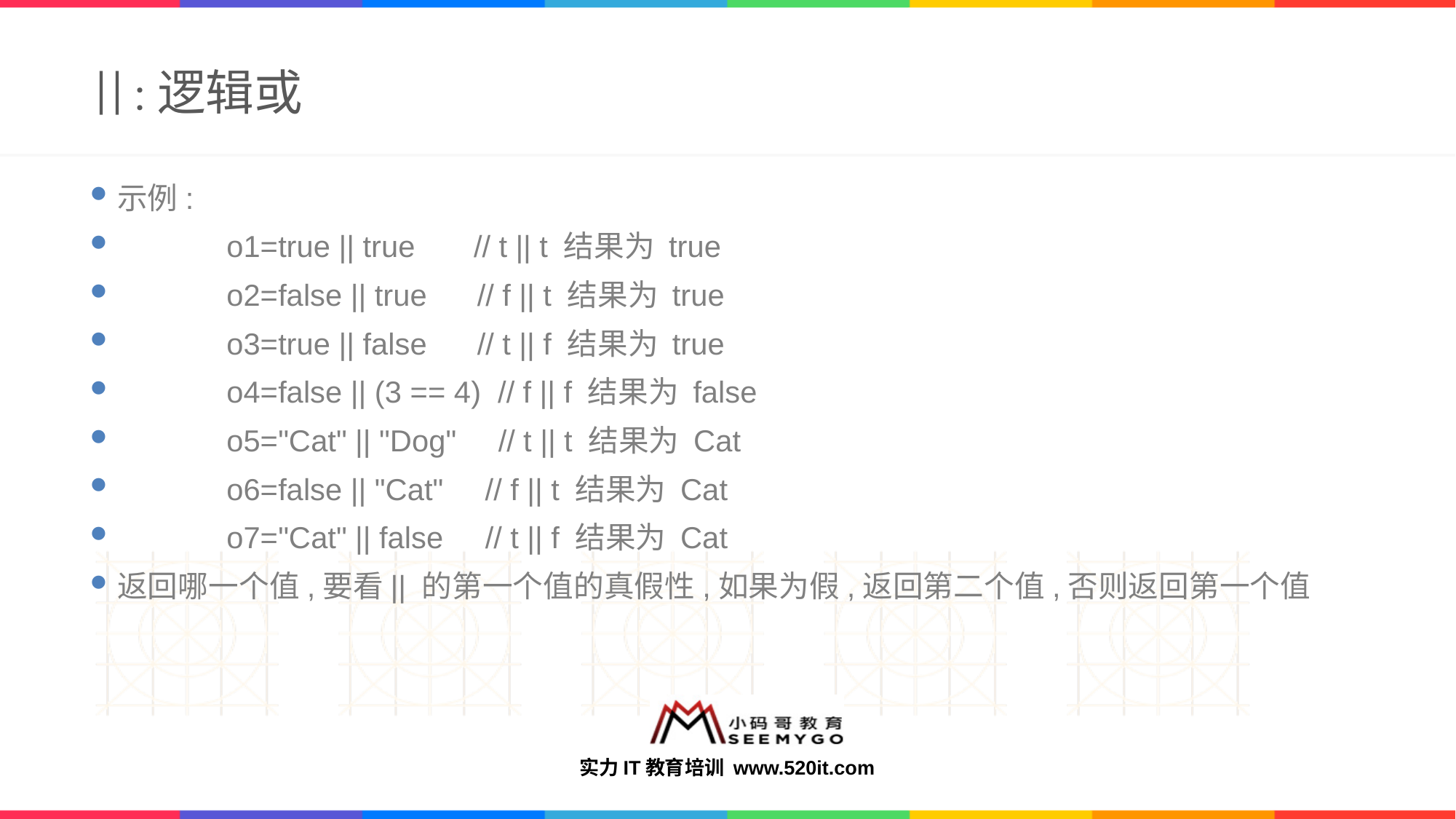

# || :逻辑或
示例:
	o1=true || true       // t || t 结果为 true
	o2=false || true      // f || t 结果为 true
	o3=true || false      // t || f 结果为 true
	o4=false || (3 == 4)  // f || f 结果为 false
	o5="Cat" || "Dog"     // t || t 结果为 Cat
	o6=false || "Cat"     // f || t 结果为 Cat
	o7="Cat" || false     // t || f 结果为 Cat
返回哪一个值,要看|| 的第一个值的真假性,如果为假,返回第二个值,否则返回第一个值